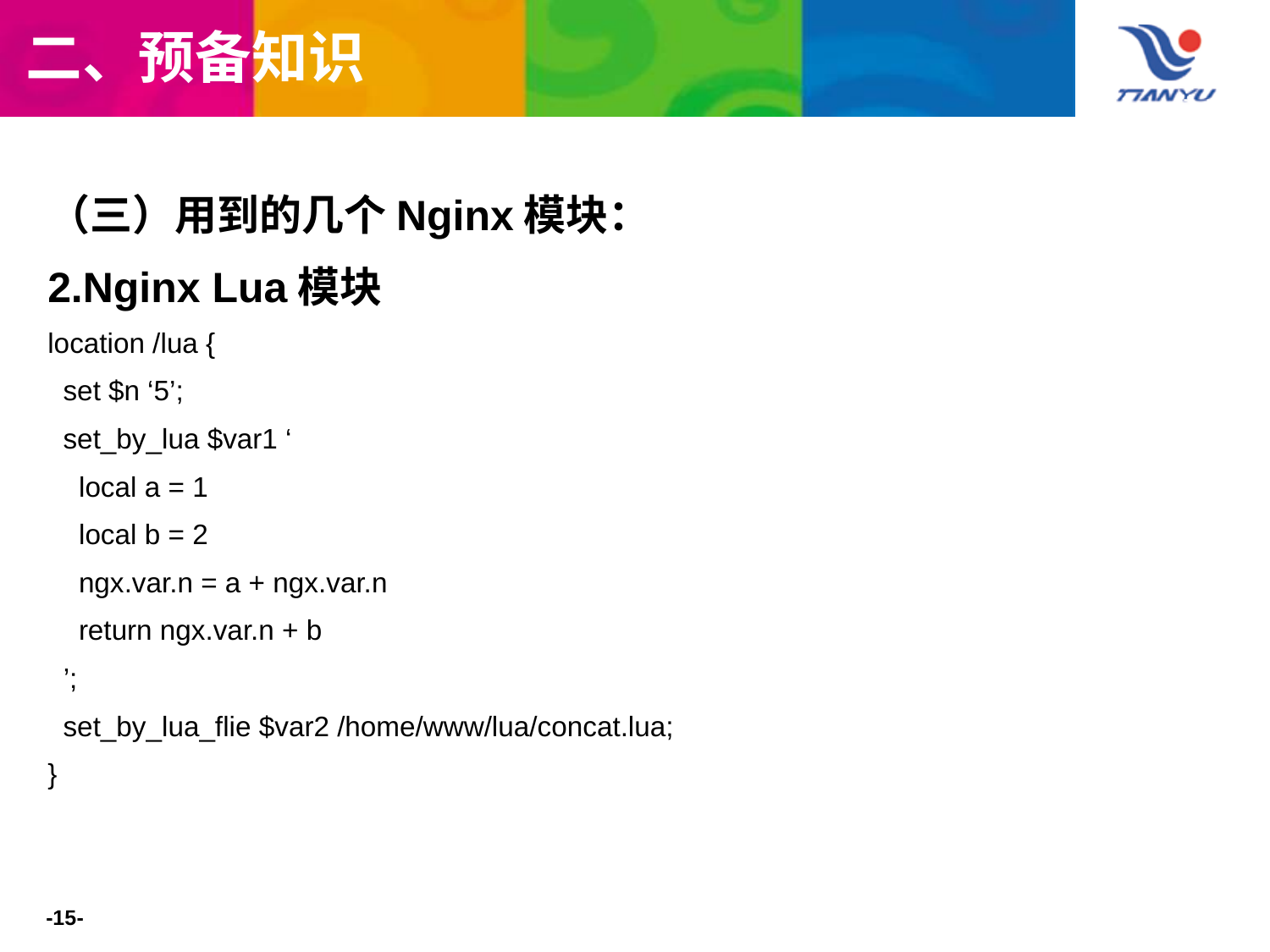

# 二、预备知识
（三）用到的几个Nginx模块：
2.Nginx Lua模块
location /lua {
  set $n ‘5’;
  set_by_lua $var1 ‘
    local a = 1
    local b = 2
    ngx.var.n = a + ngx.var.n
    return ngx.var.n + b
  ’;
  set_by_lua_flie $var2 /home/www/lua/concat.lua;
}